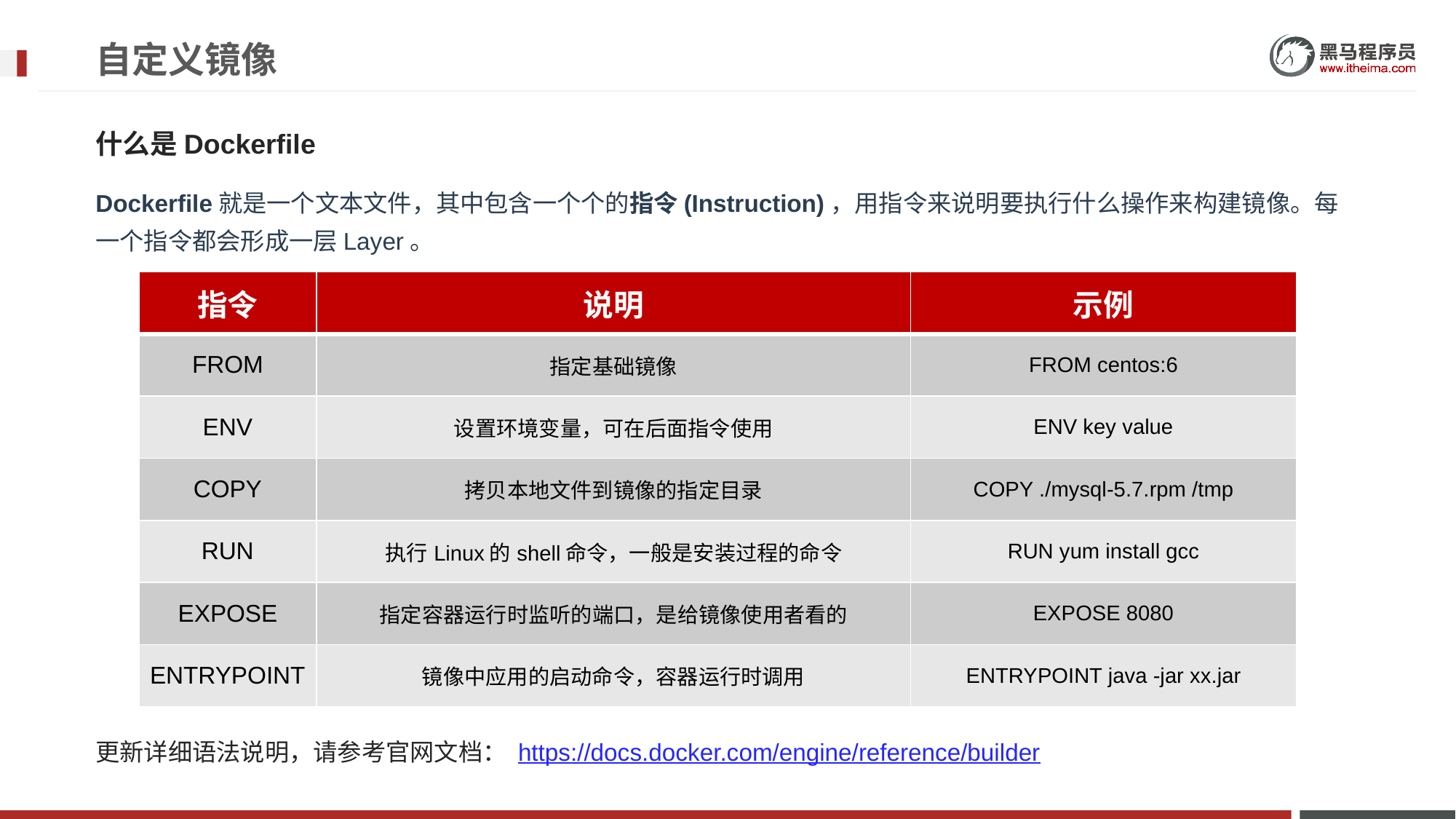

# 自定义镜像
什么是Dockerfile
Dockerfile就是一个文本文件，其中包含一个个的指令(Instruction)，用指令来说明要执行什么操作来构建镜像。每一个指令都会形成一层Layer。

更新详细语法说明，请参考官网文档： https://docs.docker.com/engine/reference/builder

| 指令 | 说明 | 示例 |
| --- | --- | --- |
| FROM | 指定基础镜像 | FROM centos:6 |
| ENV | 设置环境变量，可在后面指令使用 | ENV key value |
| COPY | 拷贝本地文件到镜像的指定目录 | COPY ./mysql-5.7.rpm /tmp |
| RUN | 执行Linux的shell命令，一般是安装过程的命令 | RUN yum install gcc |
| EXPOSE | 指定容器运行时监听的端口，是给镜像使用者看的 | EXPOSE 8080 |
| ENTRYPOINT | 镜像中应用的启动命令，容器运行时调用 | ENTRYPOINT java -jar xx.jar |